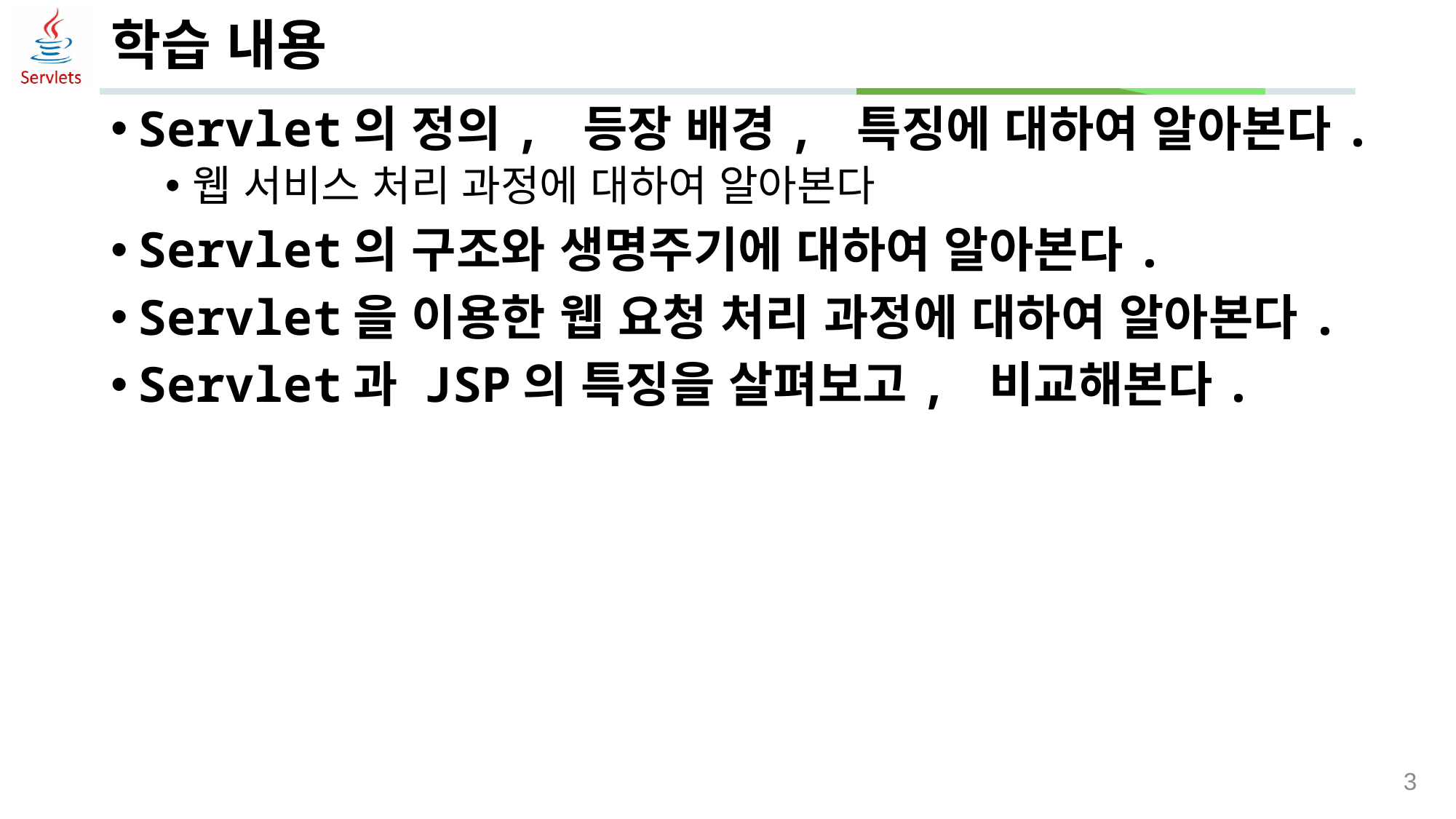

# 학습 내용
Servlet의 정의, 등장 배경, 특징에 대하여 알아본다.
웹 서비스 처리 과정에 대하여 알아본다
Servlet의 구조와 생명주기에 대하여 알아본다.
Servlet을 이용한 웹 요청 처리 과정에 대하여 알아본다.
Servlet과 JSP의 특징을 살펴보고, 비교해본다.

3